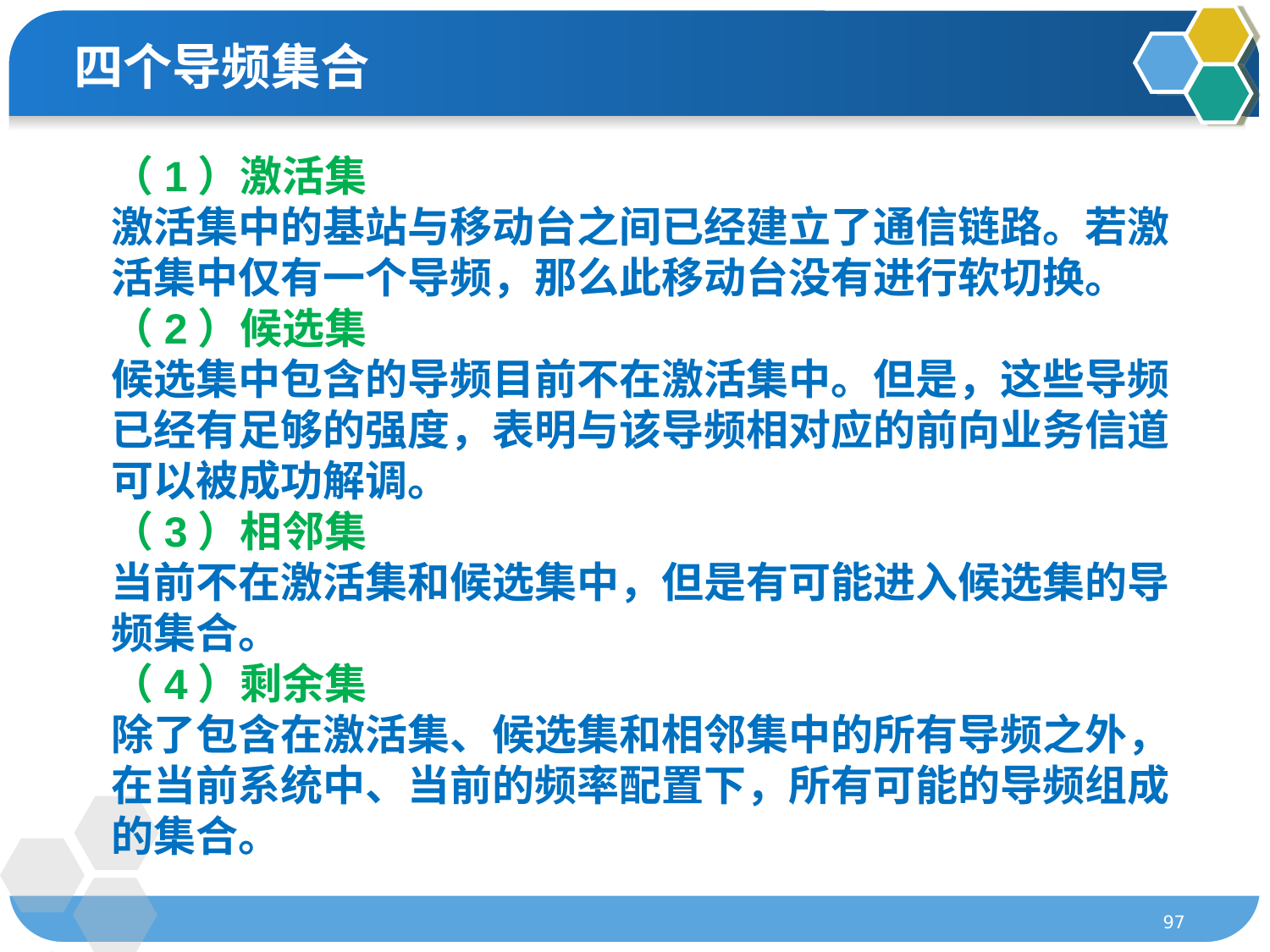

四个导频集合
（1）激活集
激活集中的基站与移动台之间已经建立了通信链路。若激活集中仅有一个导频，那么此移动台没有进行软切换。
（2）候选集
候选集中包含的导频目前不在激活集中。但是，这些导频已经有足够的强度，表明与该导频相对应的前向业务信道可以被成功解调。
（3）相邻集
当前不在激活集和候选集中，但是有可能进入候选集的导频集合。
（4）剩余集
除了包含在激活集、候选集和相邻集中的所有导频之外，在当前系统中、当前的频率配置下，所有可能的导频组成的集合。